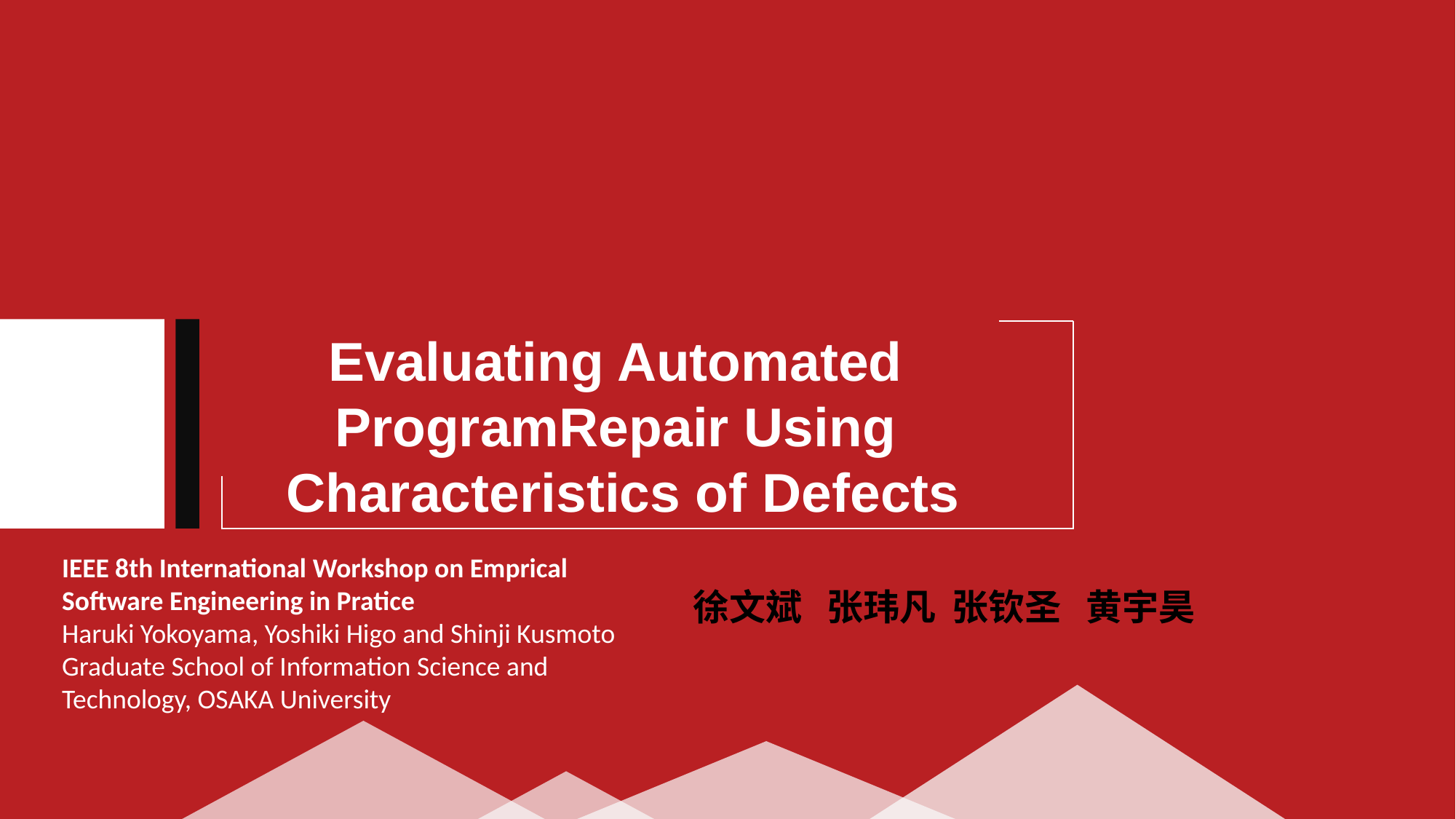

Evaluating Automated
ProgramRepair Using
Characteristics of Defects
IEEE 8th International Workshop on Emprical Software Engineering in Pratice
Haruki Yokoyama, Yoshiki Higo and Shinji Kusmoto
Graduate School of Information Science and Technology, OSAKA University
徐文斌   张玮凡  张钦圣   黄宇昊